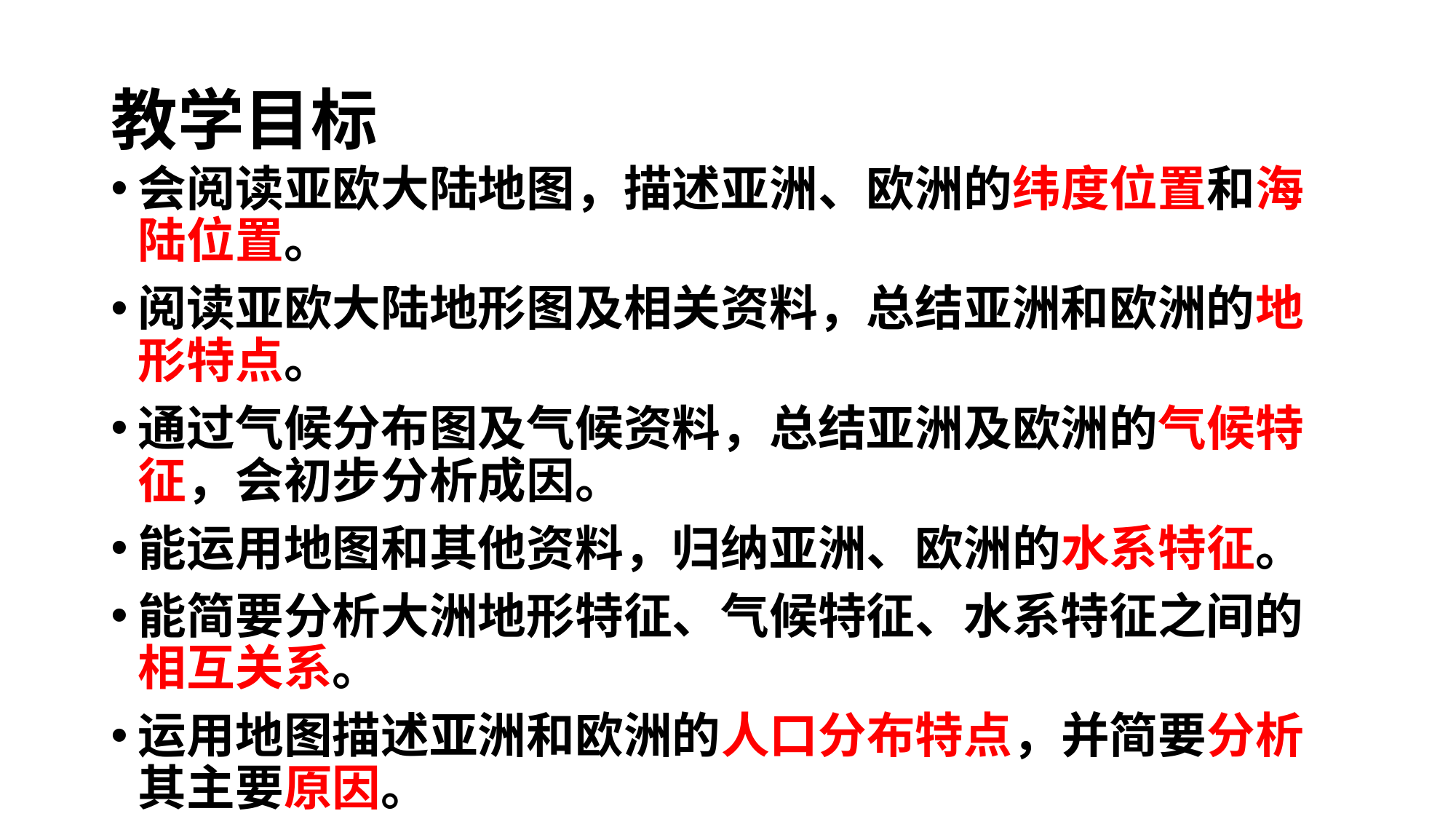

# 教学目标
会阅读亚欧大陆地图，描述亚洲、欧洲的纬度位置和海陆位置。
阅读亚欧大陆地形图及相关资料，总结亚洲和欧洲的地形特点。
通过气候分布图及气候资料，总结亚洲及欧洲的气候特征，会初步分析成因。
能运用地图和其他资料，归纳亚洲、欧洲的水系特征。
能简要分析大洲地形特征、气候特征、水系特征之间的相互关系。
运用地图描述亚洲和欧洲的人口分布特点，并简要分析其主要原因。